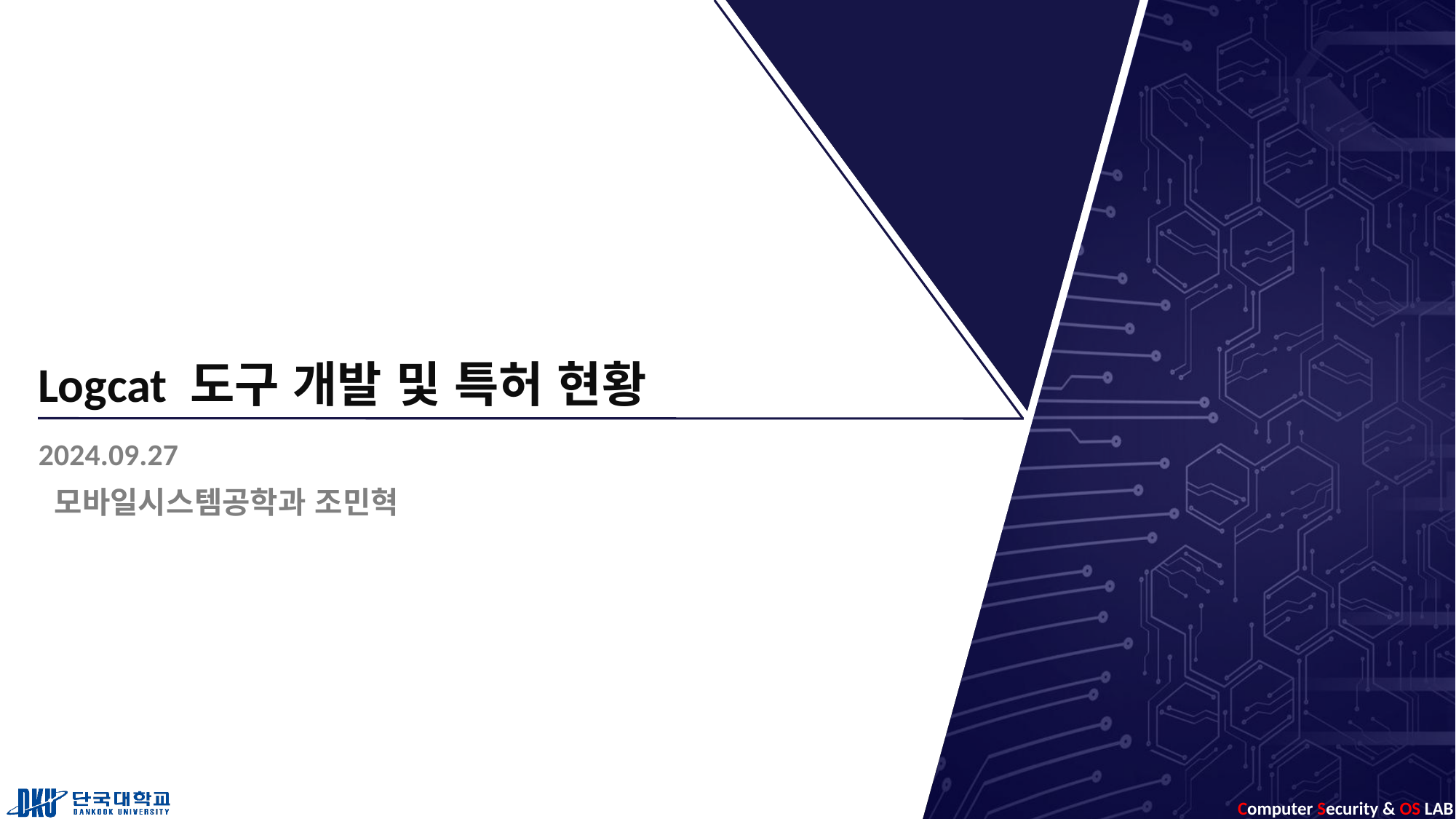

# Logcat 도구 개발 및 특허 현황
2024.09.27
 모바일시스템공학과 조민혁